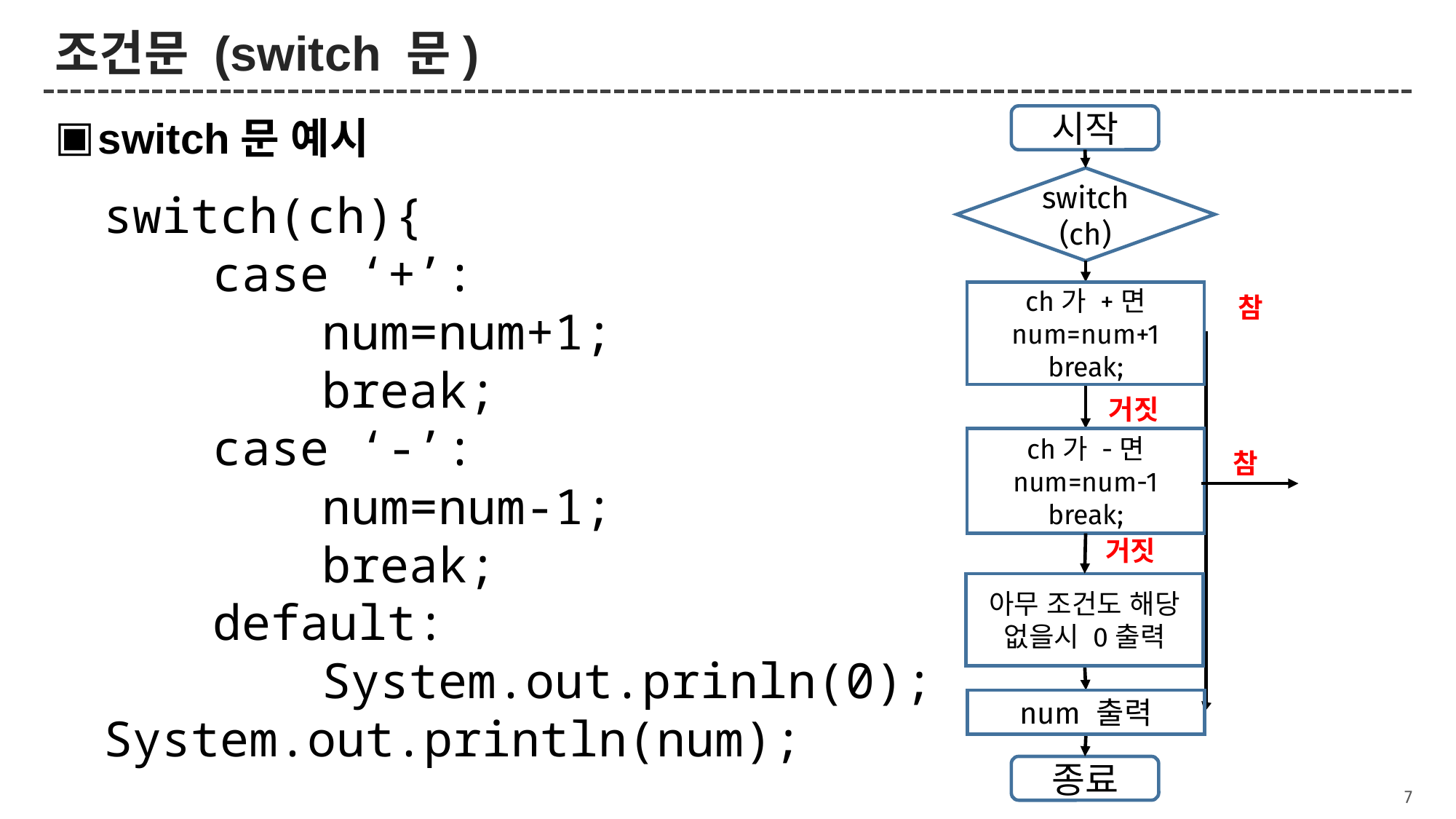

# 조건문 (switch 문)
switch문 예시
시작
switch
(ch)
ch가 +면
num=num+1
break;
참
거짓
ch가 -면
num=num-1
break;
참
거짓
아무 조건도 해당 없을시 0출력
num 출력
종료
switch(ch){
	case ‘+’:
		num=num+1;
		break;
	case ‘-’:
		num=num-1;
		break;
	default:
		System.out.prinln(0);
System.out.println(num);